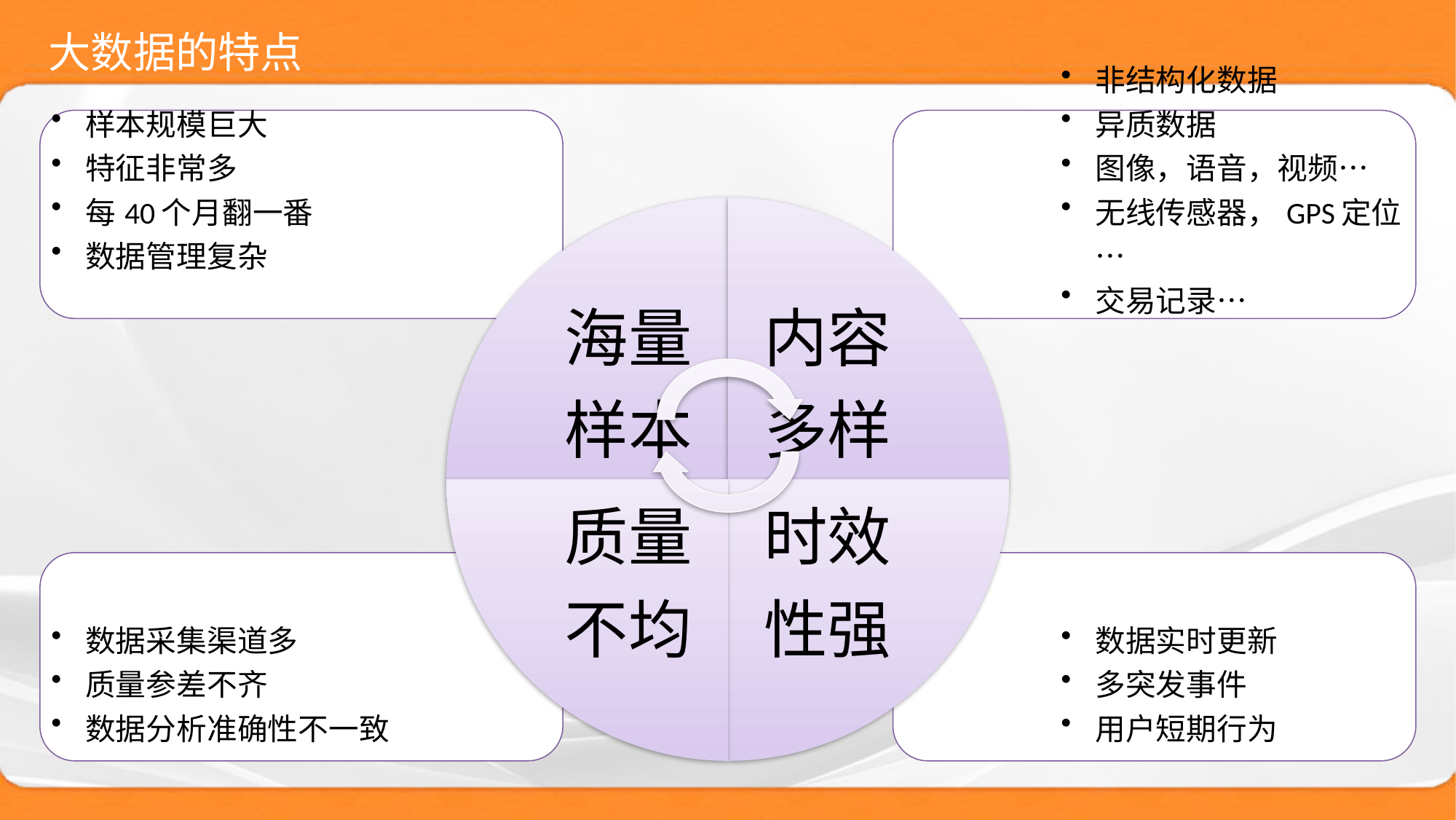

# 大数据的特点
海量样本
样本规模巨大
内容多样
时效性强
数据实时更新
质量不均
数据采集渠道多
非结构化数据
异质数据
特征非常多
图像，语音，视频…
用户短期行为
质量参差不齐
多突发事件
交易记录…
每40个月翻一番
无线传感器，GPS定位…
数据管理复杂
数据分析准确性不一致